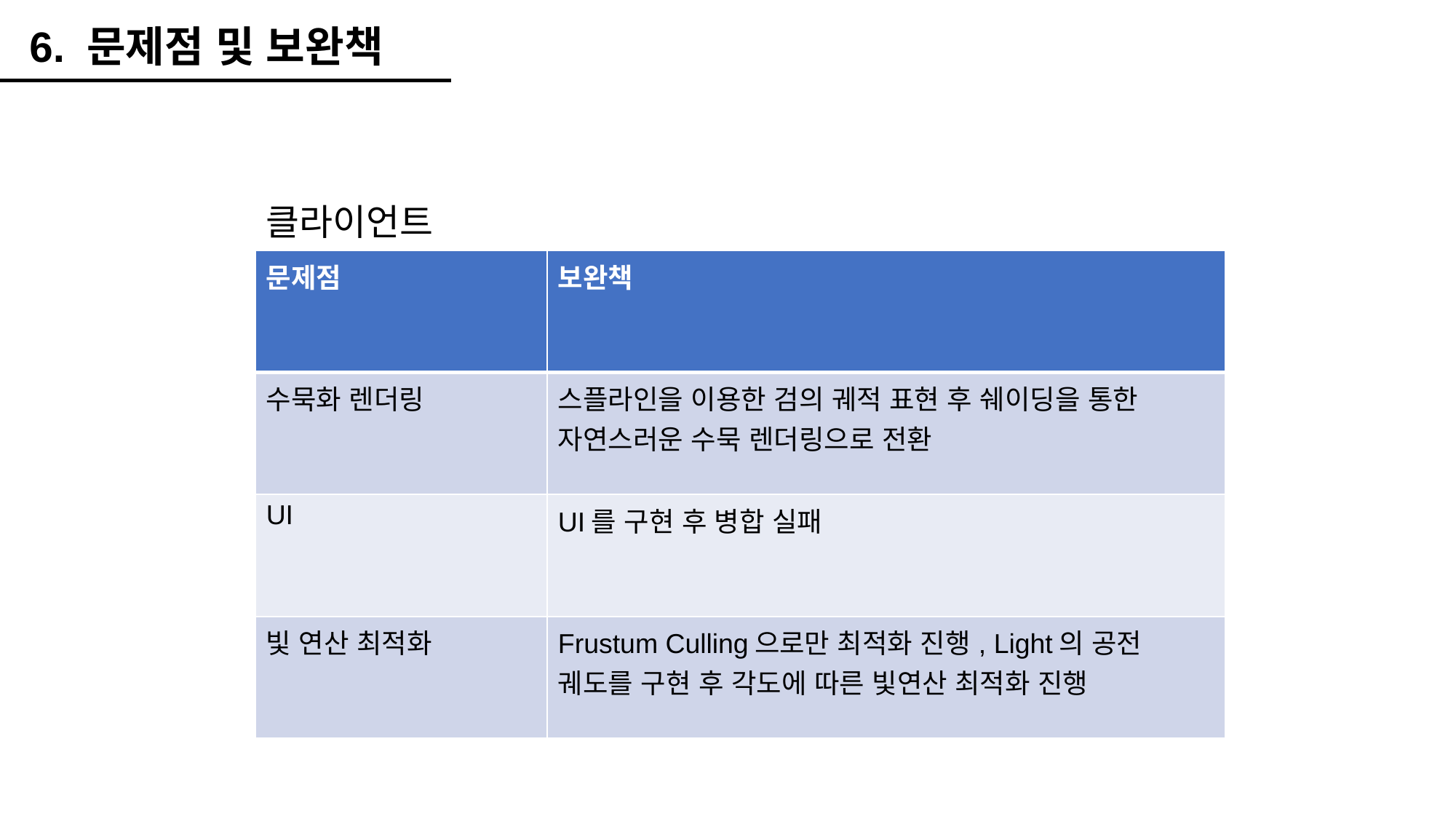

6. 문제점 및 보완책
클라이언트
| 문제점 | 보완책 |
| --- | --- |
| 수묵화 렌더링 | 스플라인을 이용한 검의 궤적 표현 후 쉐이딩을 통한 자연스러운 수묵 렌더링으로 전환 |
| UI | UI를 구현 후 병합 실패 |
| 빛 연산 최적화 | Frustum Culling으로만 최적화 진행, Light의 공전 궤도를 구현 후 각도에 따른 빛연산 최적화 진행 |